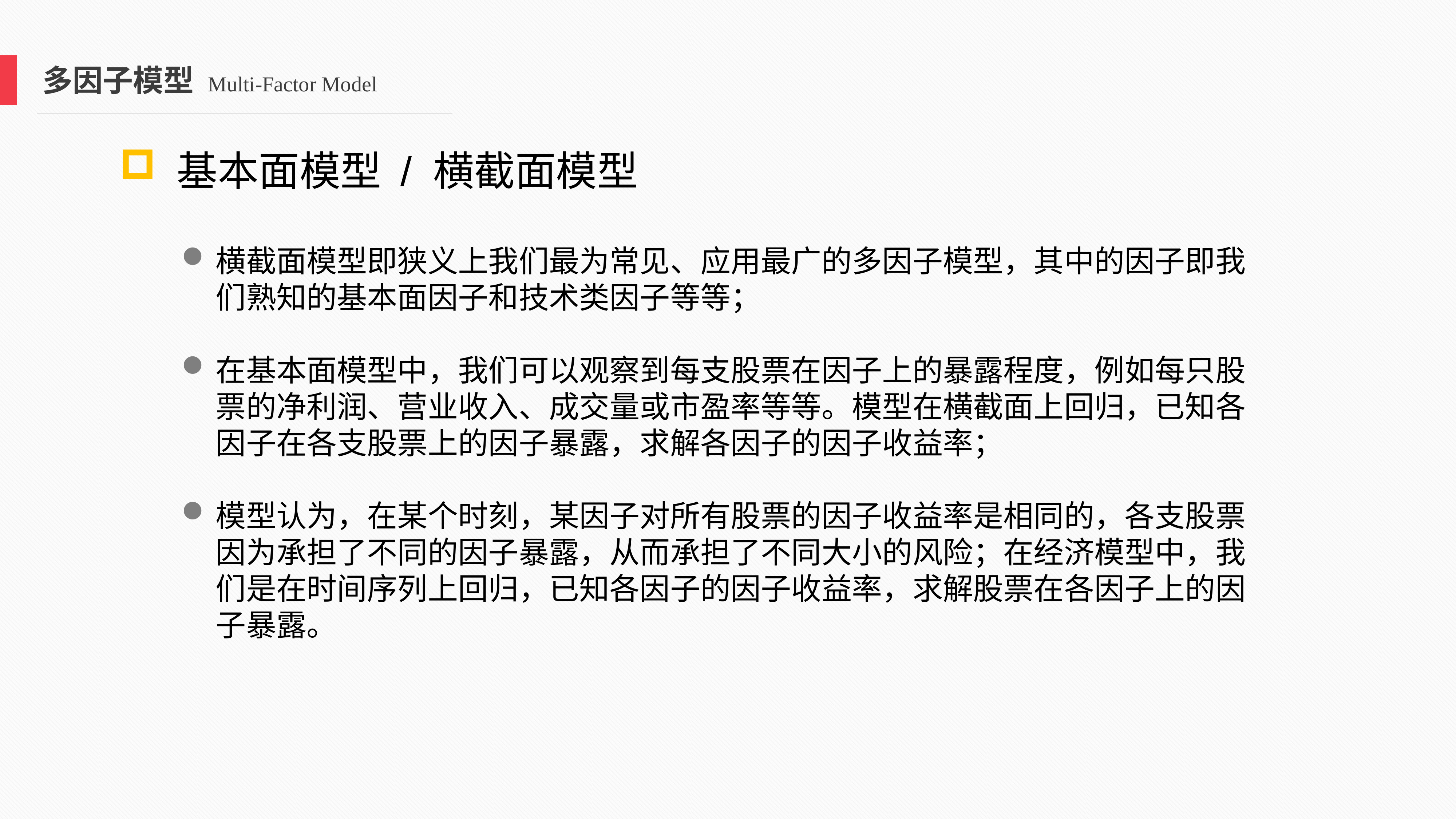

多因子模型 Multi-Factor Model
 基本面模型 / 横截面模型
横截面模型即狭义上我们最为常见、应用最广的多因子模型，其中的因子即我们熟知的基本面因子和技术类因子等等；

在基本面模型中，我们可以观察到每支股票在因子上的暴露程度，例如每只股票的净利润、营业收入、成交量或市盈率等等。模型在横截面上回归，已知各因子在各支股票上的因子暴露，求解各因子的因子收益率；

模型认为，在某个时刻，某因子对所有股票的因子收益率是相同的，各支股票因为承担了不同的因子暴露，从而承担了不同大小的风险；在经济模型中，我们是在时间序列上回归，已知各因子的因子收益率，求解股票在各因子上的因子暴露。